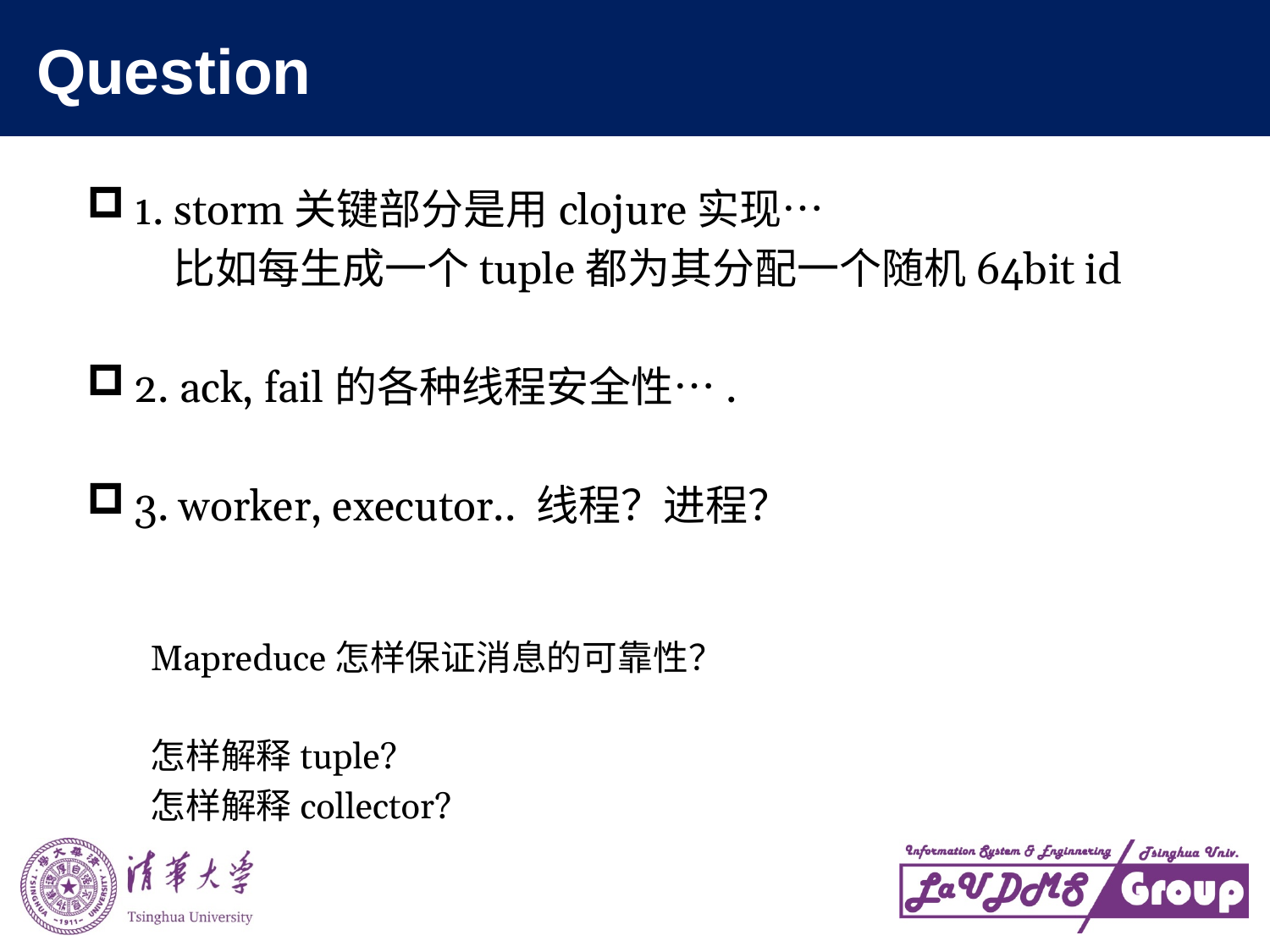

# Question
1. storm关键部分是用clojure实现…
        比如每生成一个tuple都为其分配一个随机64bit id

2. ack, fail的各种线程安全性….

3. worker, executor.. 线程？进程？

Mapreduce怎样保证消息的可靠性？

怎样解释tuple?
怎样解释collector?